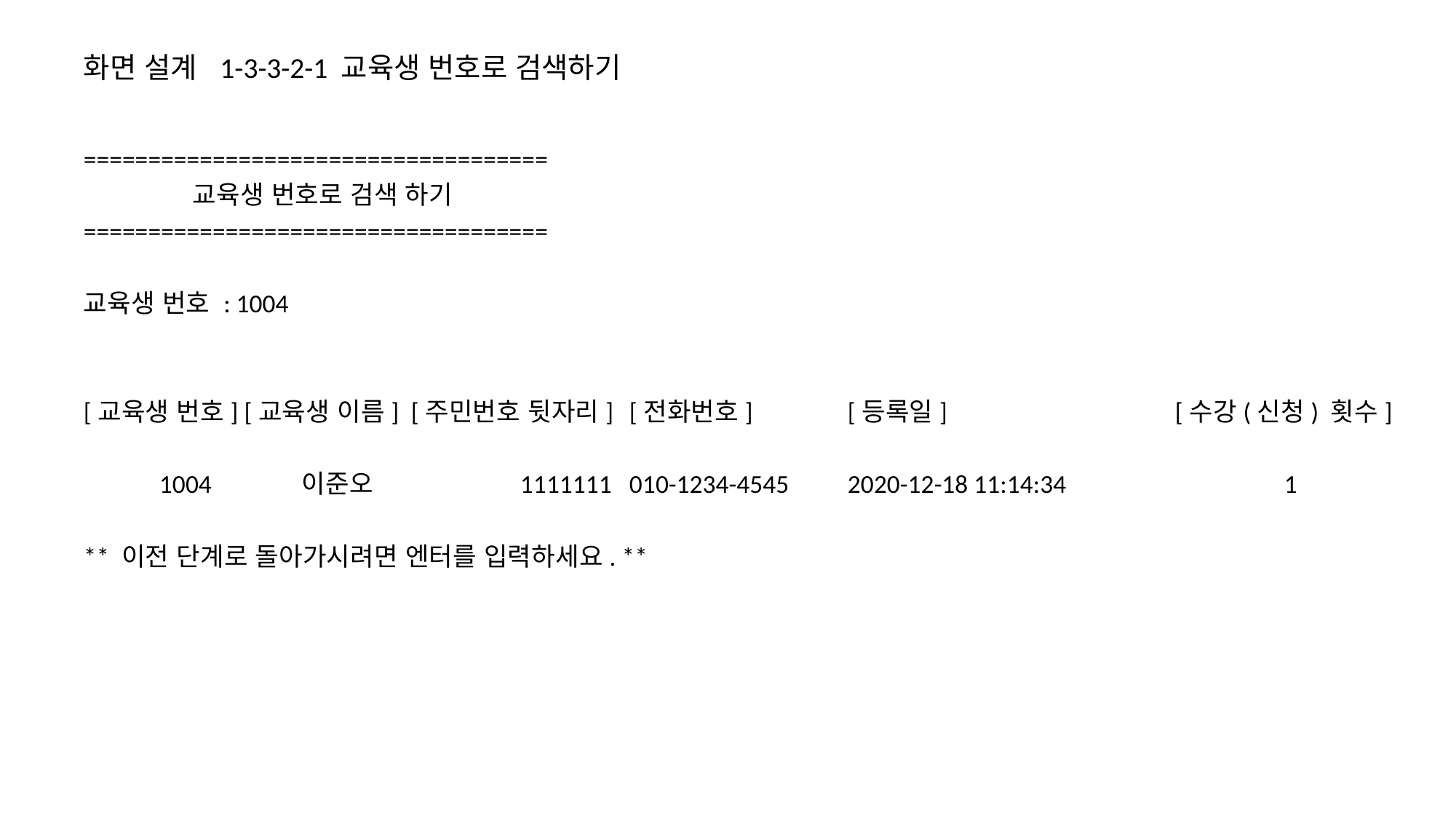

# 화면 설계  1-3-3-2-1 교육생 번호로 검색하기

====================================
      	교육생 번호로 검색 하기
====================================

교육생 번호 : 1004

[교육생 번호] [교육생 이름]	[주민번호 뒷자리]	[전화번호]	[등록일]			[수강(신청) 횟수]

             1004	이준오		1111111	010-1234-4545	2020-12-18 11:14:34		1

** 이전 단계로 돌아가시려면 엔터를 입력하세요. **